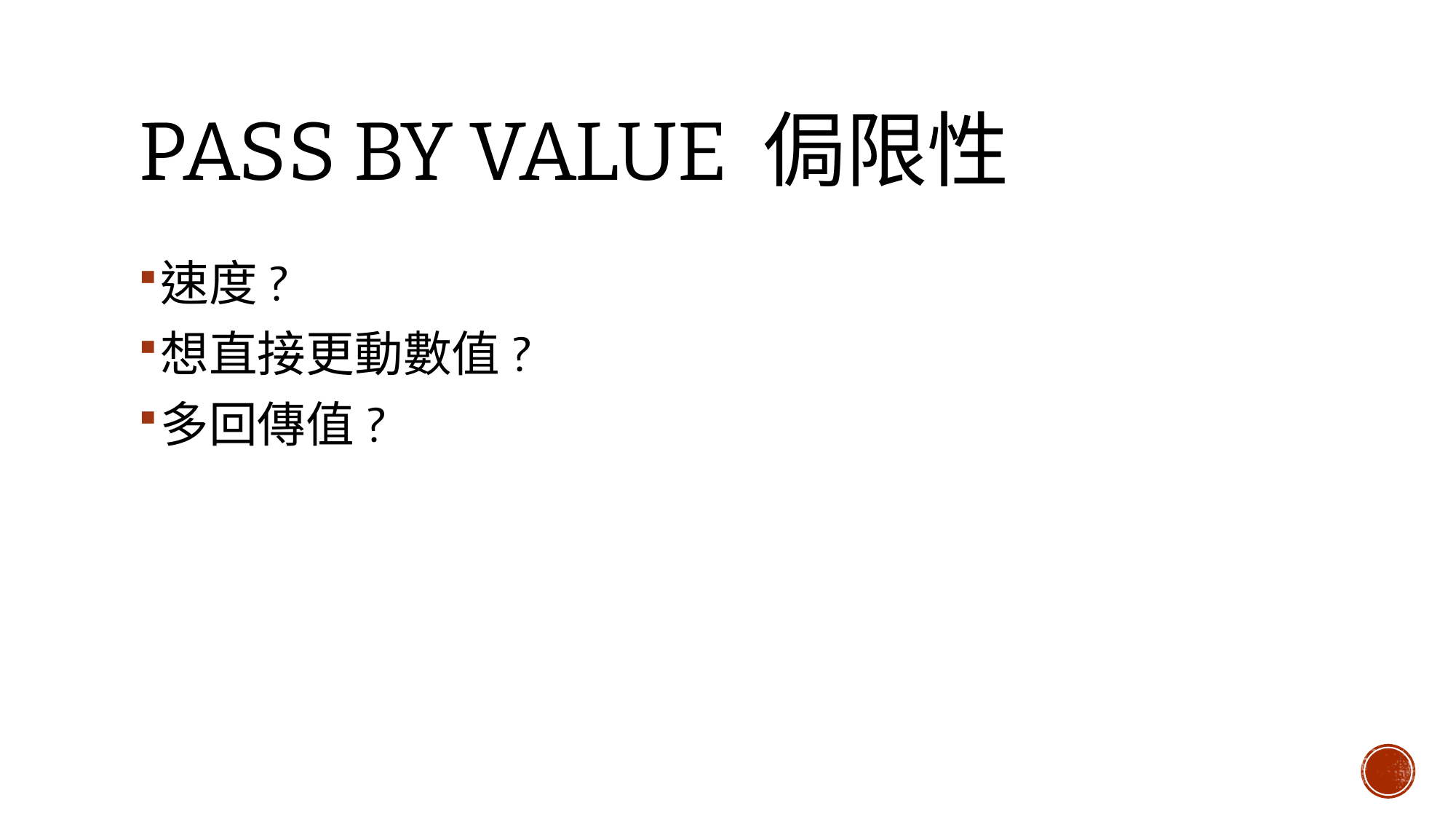

# Pass by Value 侷限性
速度?
想直接更動數值?
多回傳值?